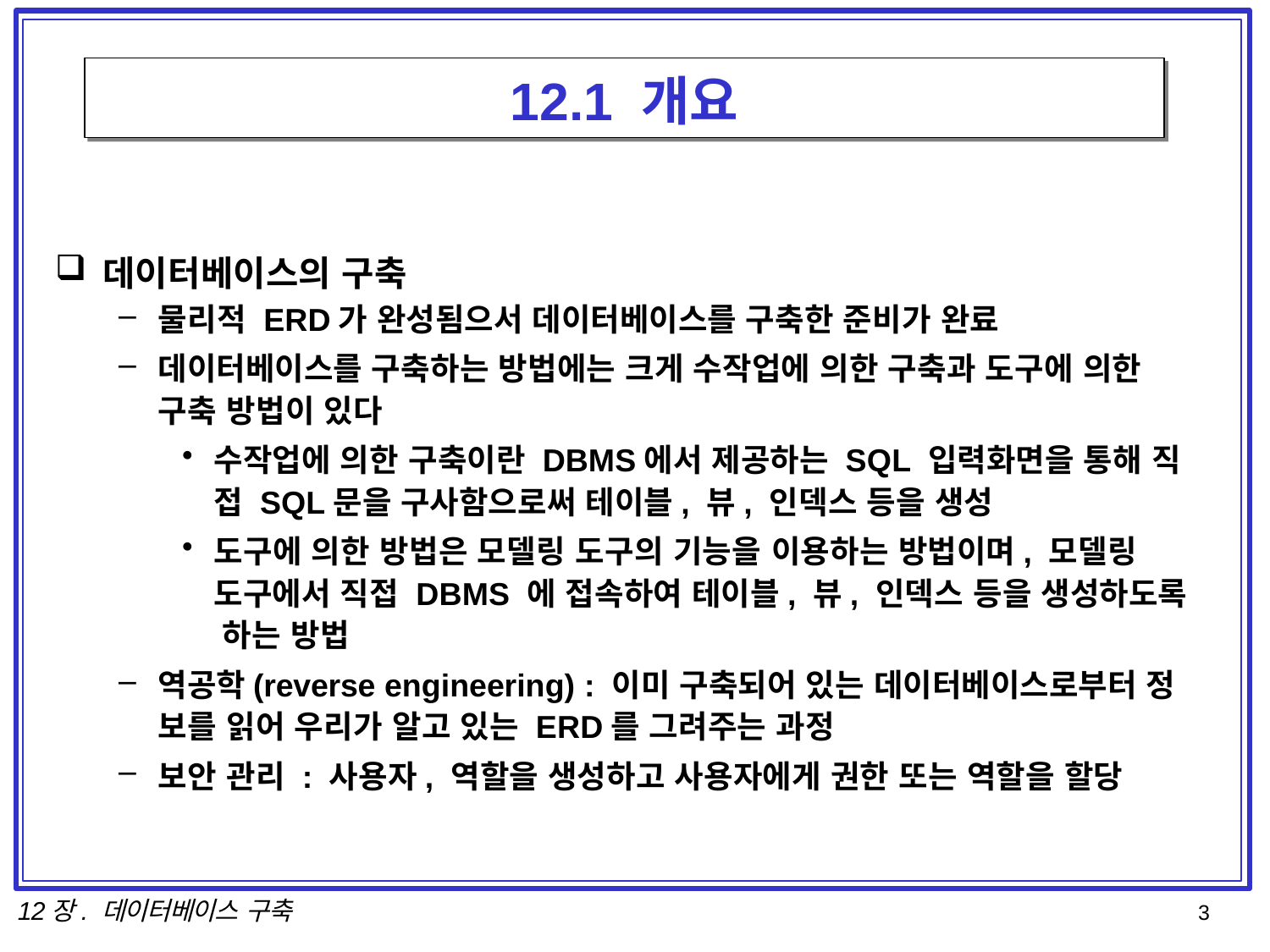

# 12.1 개요
데이터베이스의 구축
물리적 ERD가 완성됨으서 데이터베이스를 구축한 준비가 완료
데이터베이스를 구축하는 방법에는 크게 수작업에 의한 구축과 도구에 의한
구축 방법이 있다
수작업에 의한 구축이란 DBMS에서 제공하는 SQL 입력화면을 통해 직  접 SQL문을 구사함으로써 테이블, 뷰, 인덱스 등을 생성
도구에 의한 방법은 모델링 도구의 기능을 이용하는 방법이며, 모델링  도구에서 직접 DBMS 에 접속하여 테이블, 뷰, 인덱스 등을 생성하도록  하는 방법
역공학(reverse engineering) : 이미 구축되어 있는 데이터베이스로부터 정  보를 읽어 우리가 알고 있는 ERD를 그려주는 과정
보안 관리 : 사용자, 역할을 생성하고 사용자에게 권한 또는 역할을 할당
12장. 데이터베이스 구축
3